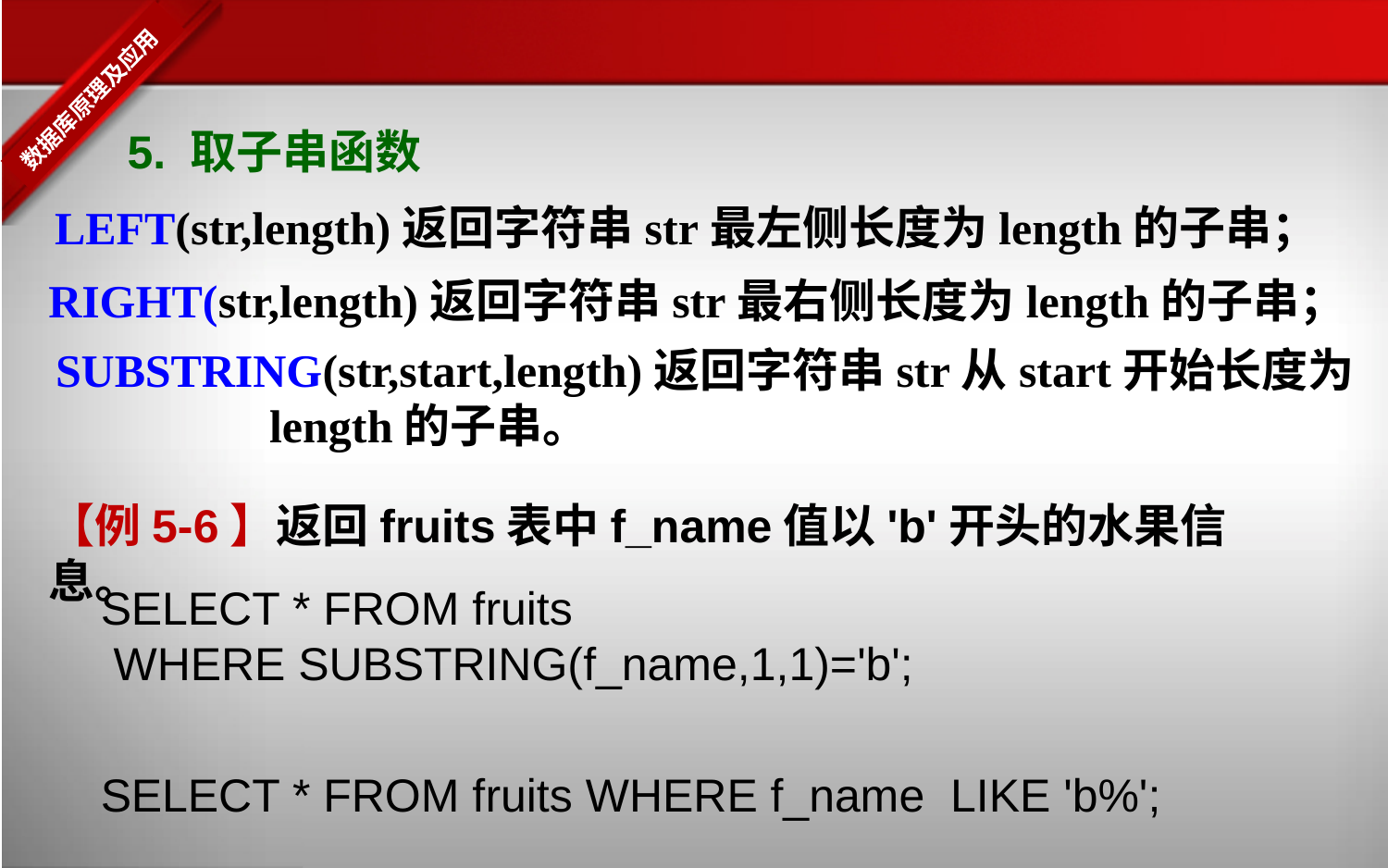

5. 取子串函数
 LEFT(str,length)返回字符串str最左侧长度为length的子串；
RIGHT(str,length)返回字符串str最右侧长度为length的子串；
SUBSTRING(str,start,length)返回字符串str从start开始长度为length的子串。
【例5-6】返回fruits表中f_name值以'b'开头的水果信息。
SELECT * FROM fruits
 WHERE SUBSTRING(f_name,1,1)='b';
SELECT * FROM fruits WHERE f_name  LIKE 'b%';